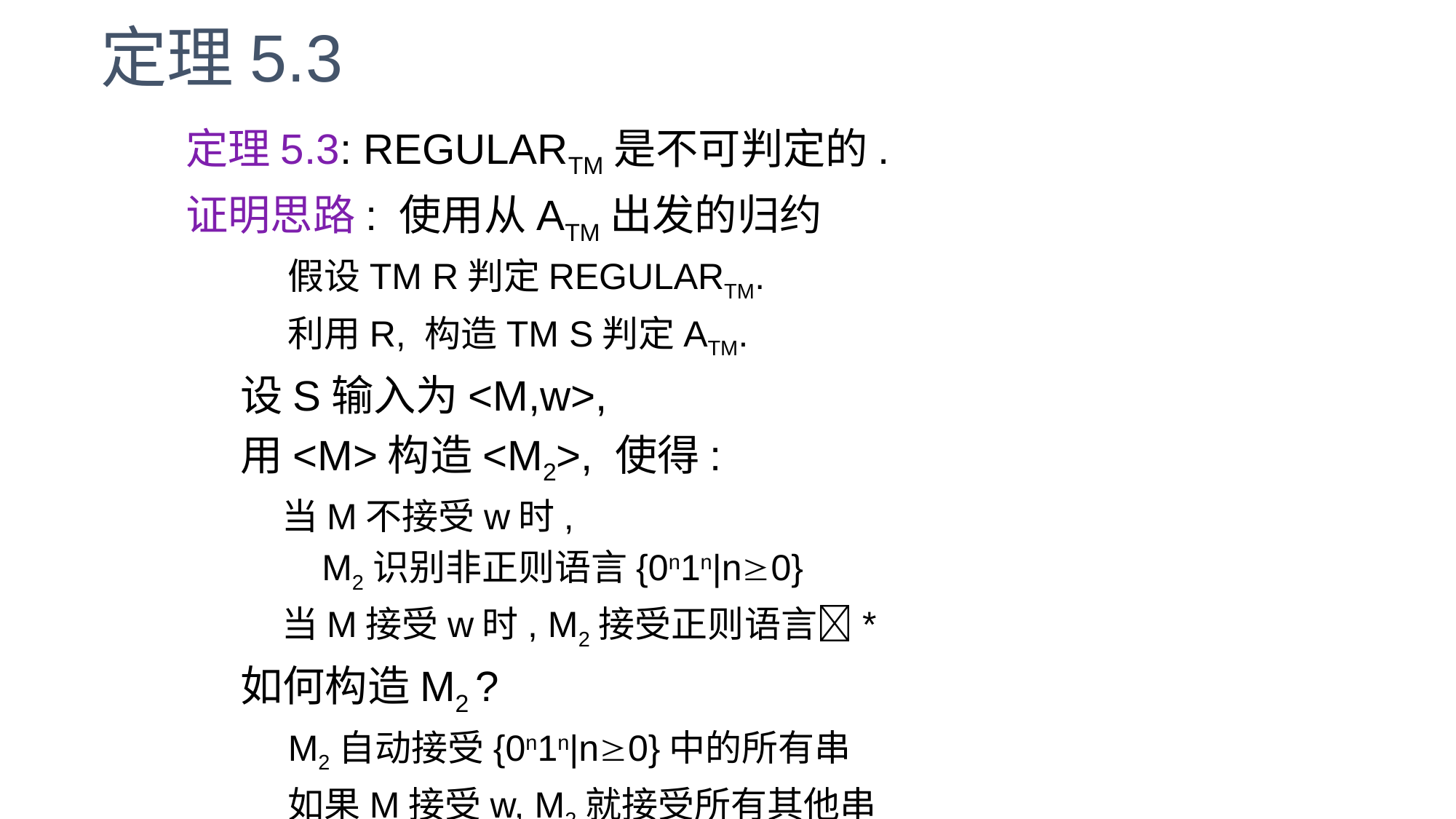

定理5.3
定理5.3: REGULARTM是不可判定的.
证明思路: 使用从ATM出发的归约
假设TM R判定REGULARTM.
利用R, 构造TM S判定ATM.
设S输入为<M,w>,
用<M>构造<M2>, 使得:
    当M不接受w时,
        M2识别非正则语言{0n1n|n≥0}
    当M接受w时, M2接受正则语言Σ*
如何构造M2 ?
M2自动接受{0n1n|n≥0}中的所有串
如果M接受w, M2就接受所有其他串
15